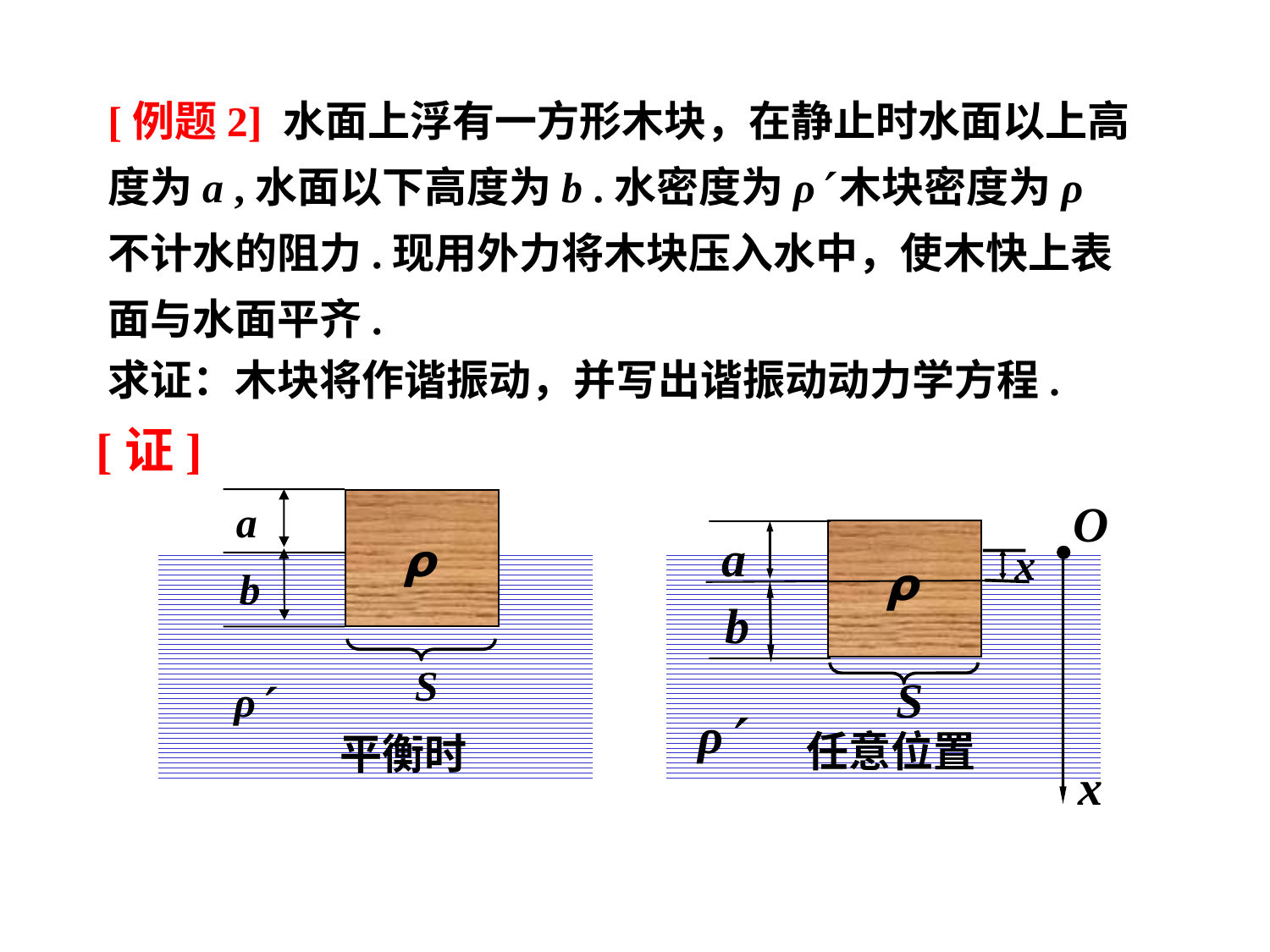

[例题2] 水面上浮有一方形木块，在静止时水面以上高度为a ,水面以下高度为b .水密度为ρ′木块密度为ρ不计水的阻力.现用外力将木块压入水中，使木快上表面与水面平齐.
求证：木块将作谐振动，并写出谐振动动力学方程.
[证]
O

x
a

ρ

b

S
ρ′
平衡时

ρ

S
ρ′
任意位置
a

b

x